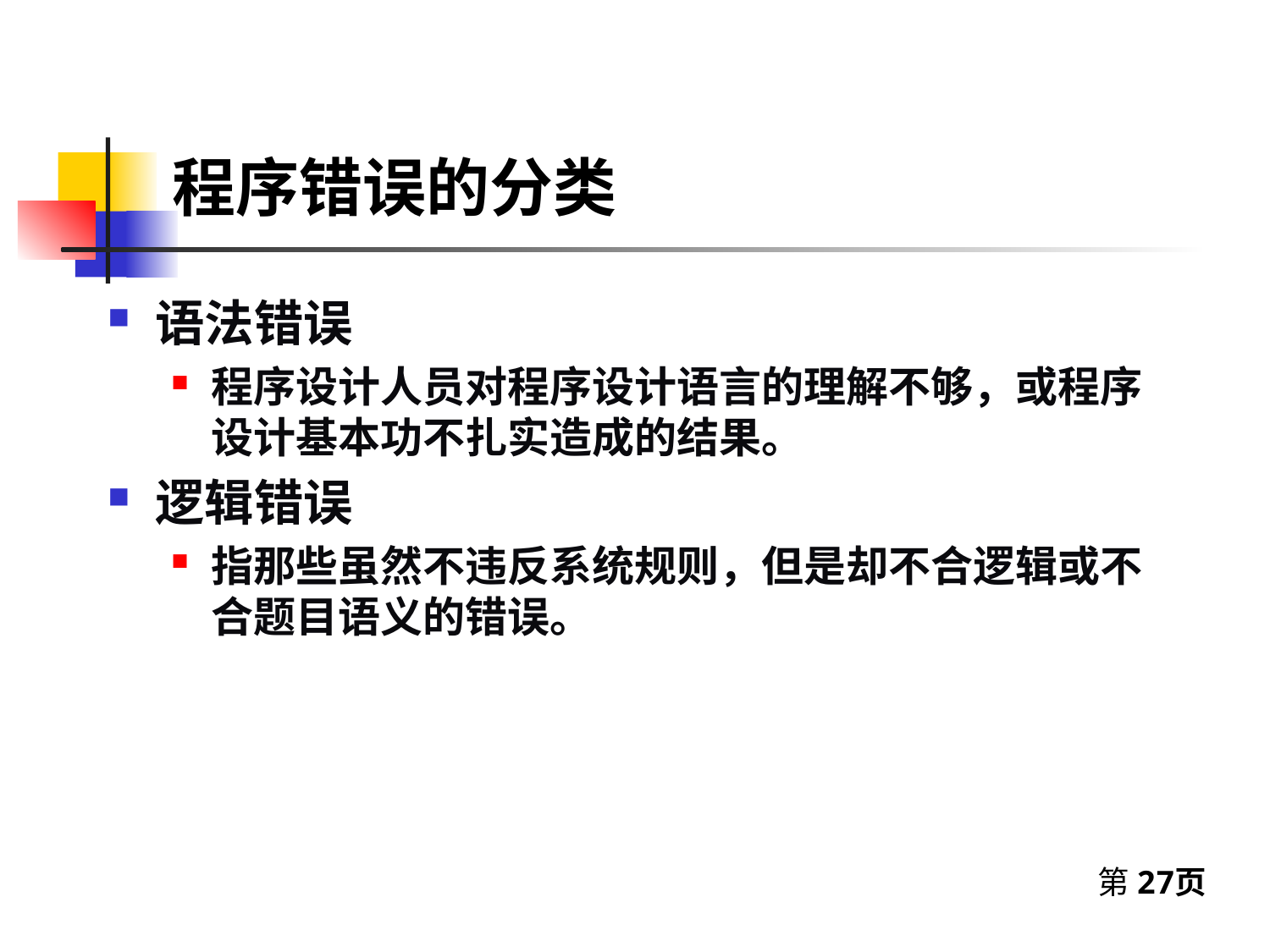

# 程序错误的分类
语法错误
程序设计人员对程序设计语言的理解不够，或程序设计基本功不扎实造成的结果。
逻辑错误
指那些虽然不违反系统规则，但是却不合逻辑或不合题目语义的错误。